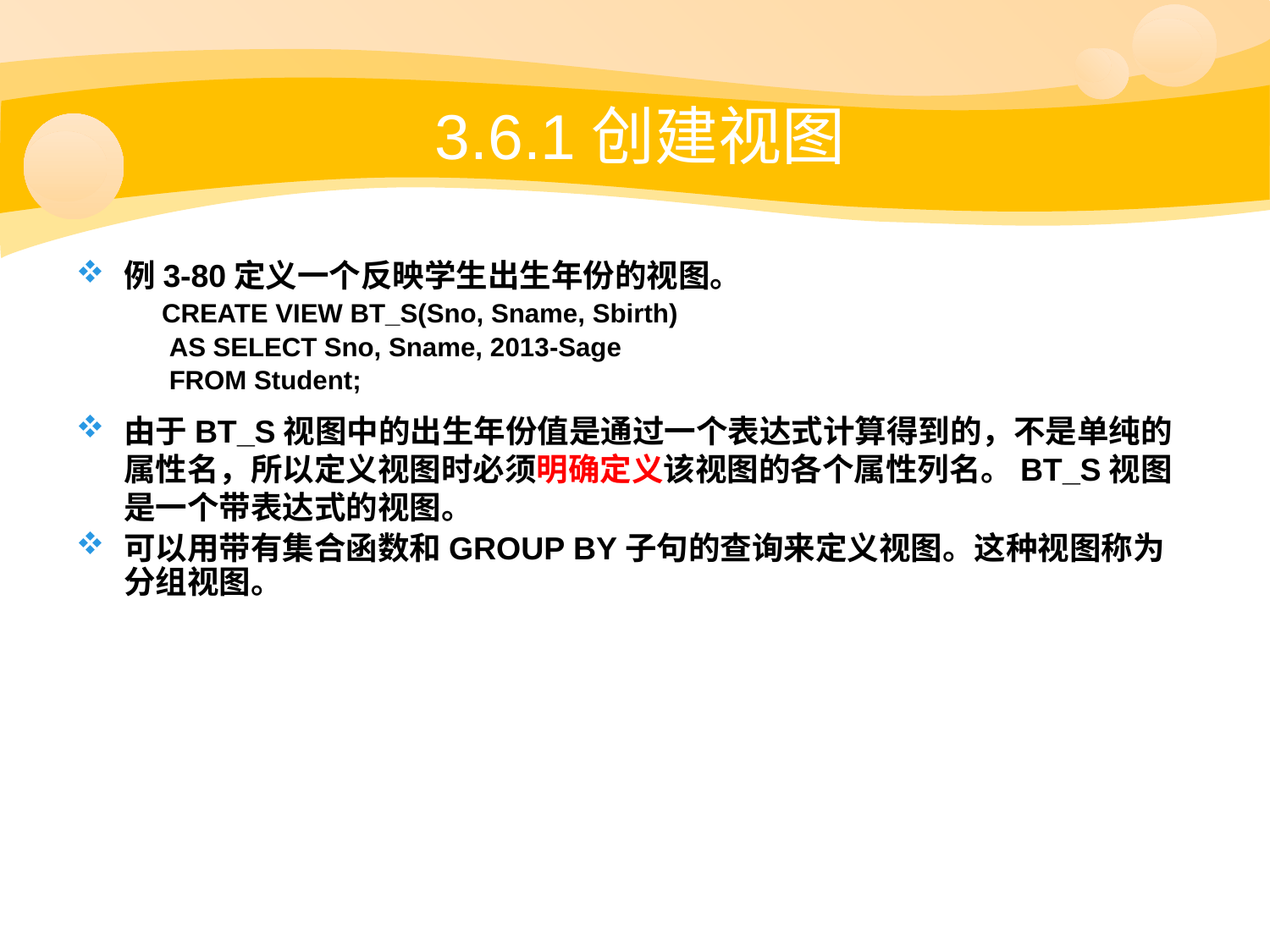

# 3.6.1创建视图
例3-80定义一个反映学生出生年份的视图。
   CREATE VIEW BT_S(Sno, Sname, Sbirth)
    AS SELECT Sno, Sname, 2013-Sage
    FROM Student;
由于BT_S视图中的出生年份值是通过一个表达式计算得到的，不是单纯的属性名，所以定义视图时必须明确定义该视图的各个属性列名。BT_S视图是一个带表达式的视图。
可以用带有集合函数和GROUP BY子句的查询来定义视图。这种视图称为分组视图。